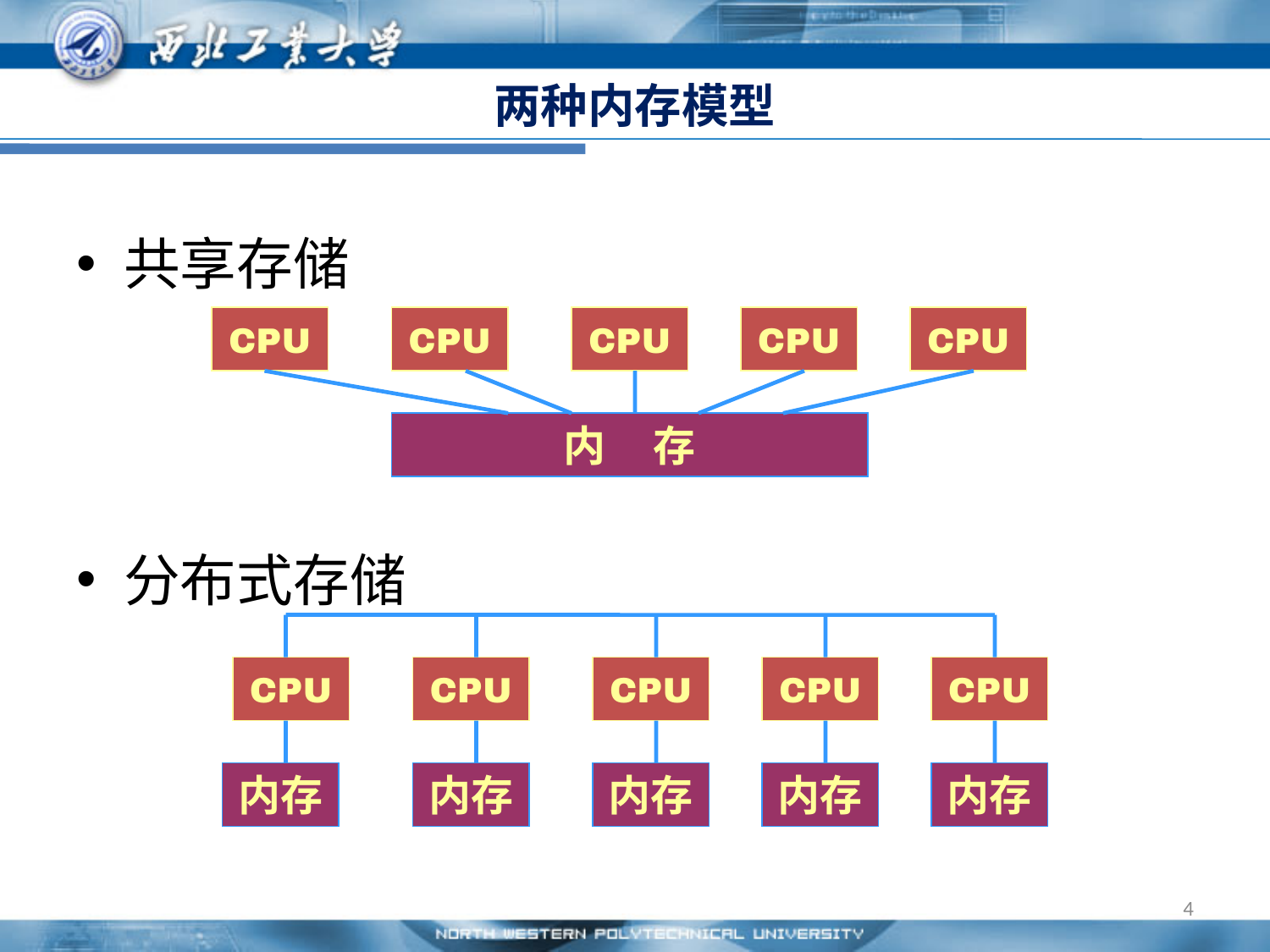

# 两种内存模型
共享存储

分布式存储
CPU
CPU
CPU
CPU
CPU

内     存

CPU
CPU
CPU
CPU
CPU

内存
内存
内存
内存
内存
4